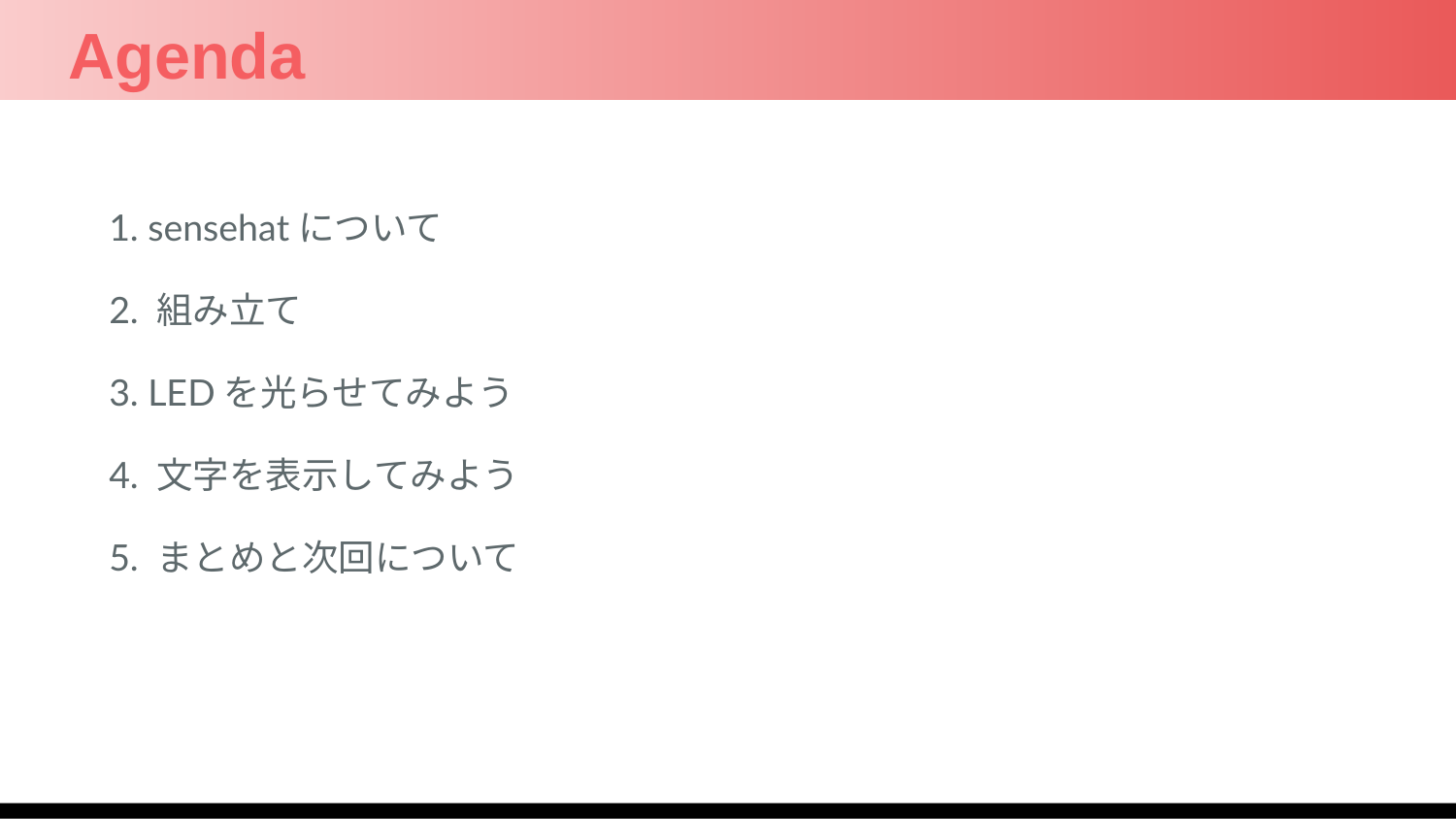

Agenda
　1. sensehatについて
　2. 組み立て
　3. LEDを光らせてみよう
　4. 文字を表示してみよう
　5. まとめと次回について